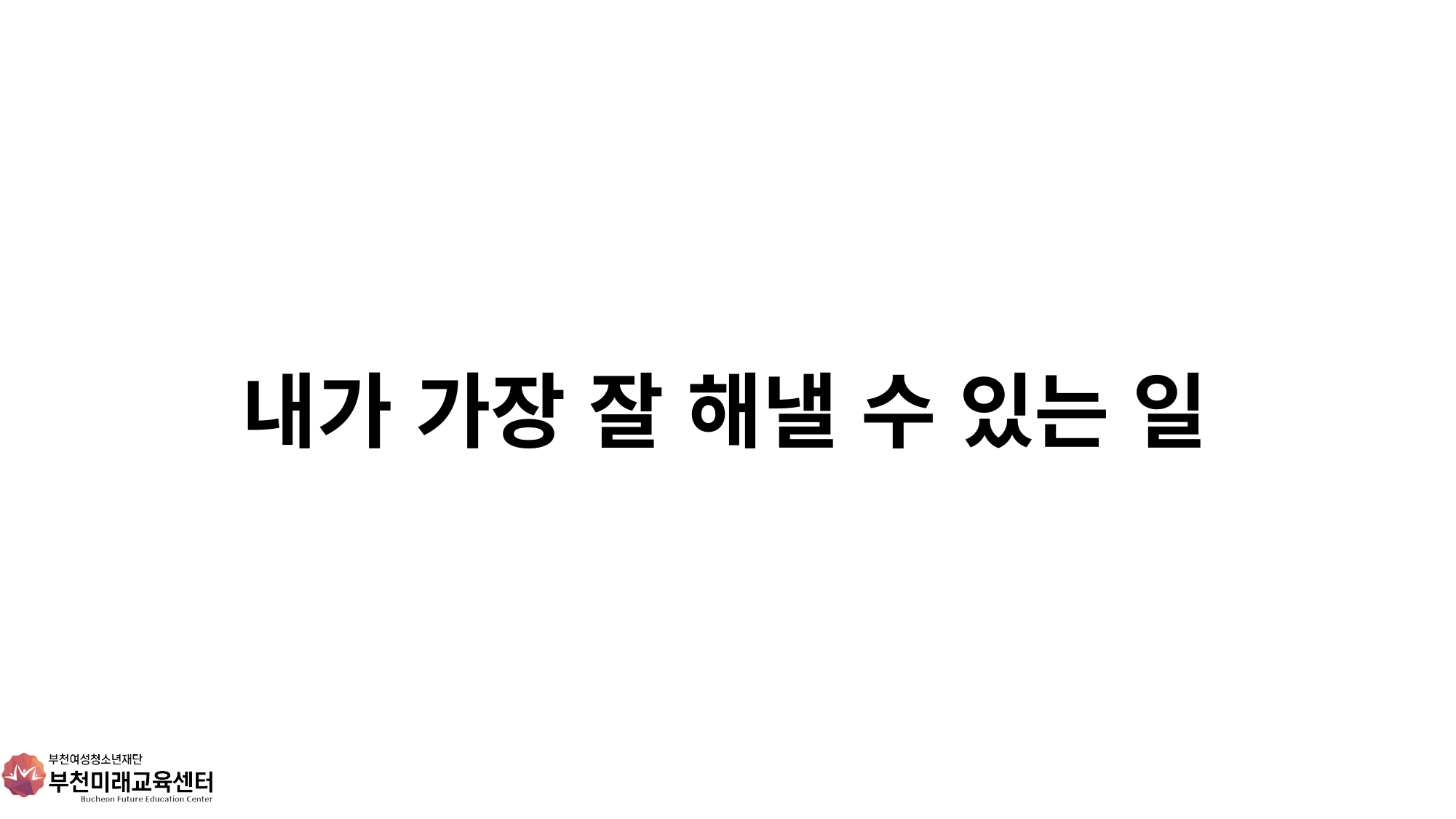

내가 가장 잘 해낼 수 있는 일